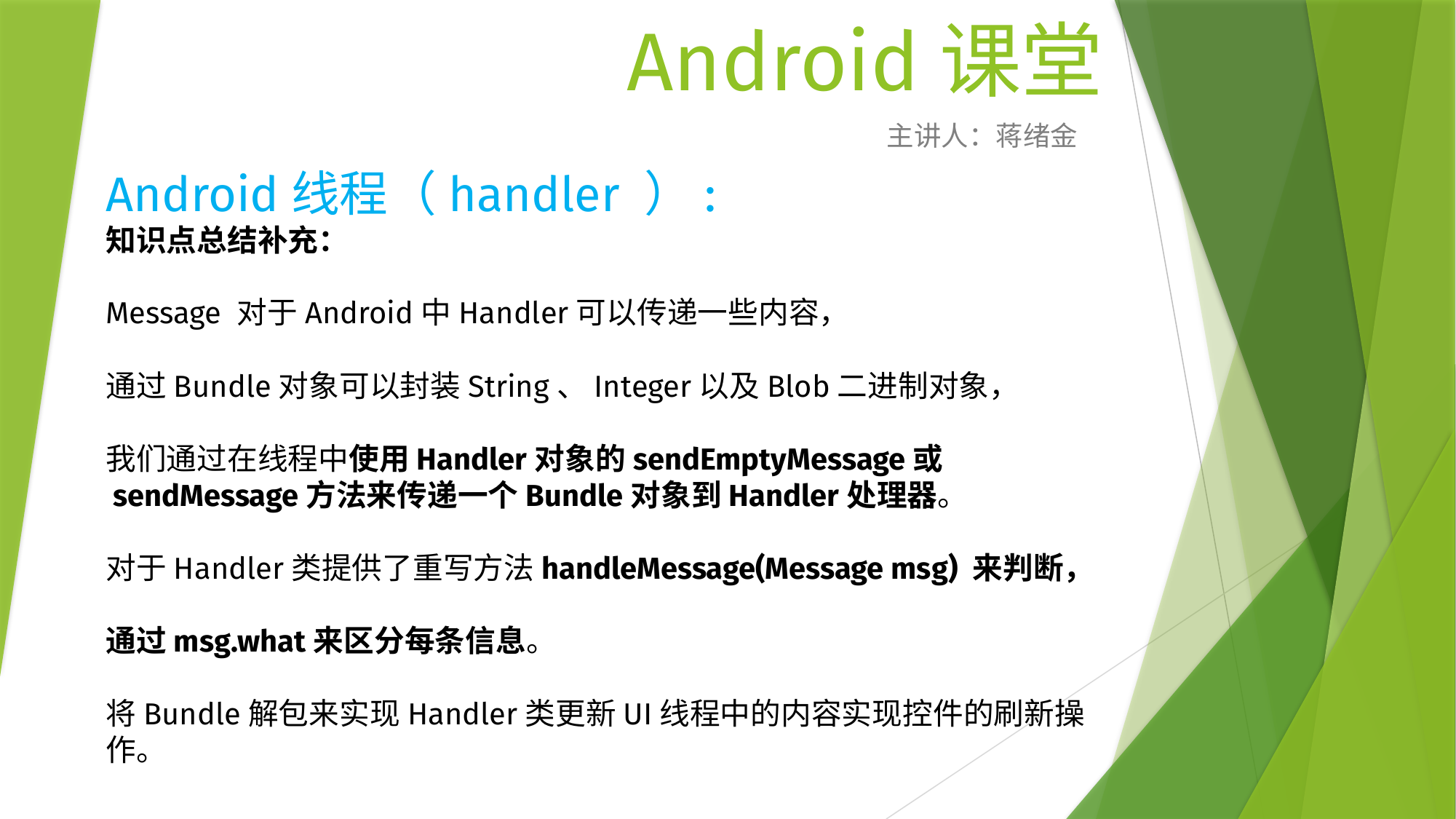

# Android课堂
主讲人：蒋绪金
Android线程（handler ）:
知识点总结补充：

Message 对于Android中Handler可以传递一些内容，

通过Bundle对象可以封装String、Integer以及Blob二进制对象，

我们通过在线程中使用Handler对象的sendEmptyMessage或
 sendMessage方法来传递一个Bundle对象到Handler处理器。

对于Handler类提供了重写方法handleMessage(Message msg) 来判断，

通过msg.what来区分每条信息。

将Bundle解包来实现Handler类更新UI线程中的内容实现控件的刷新操作。